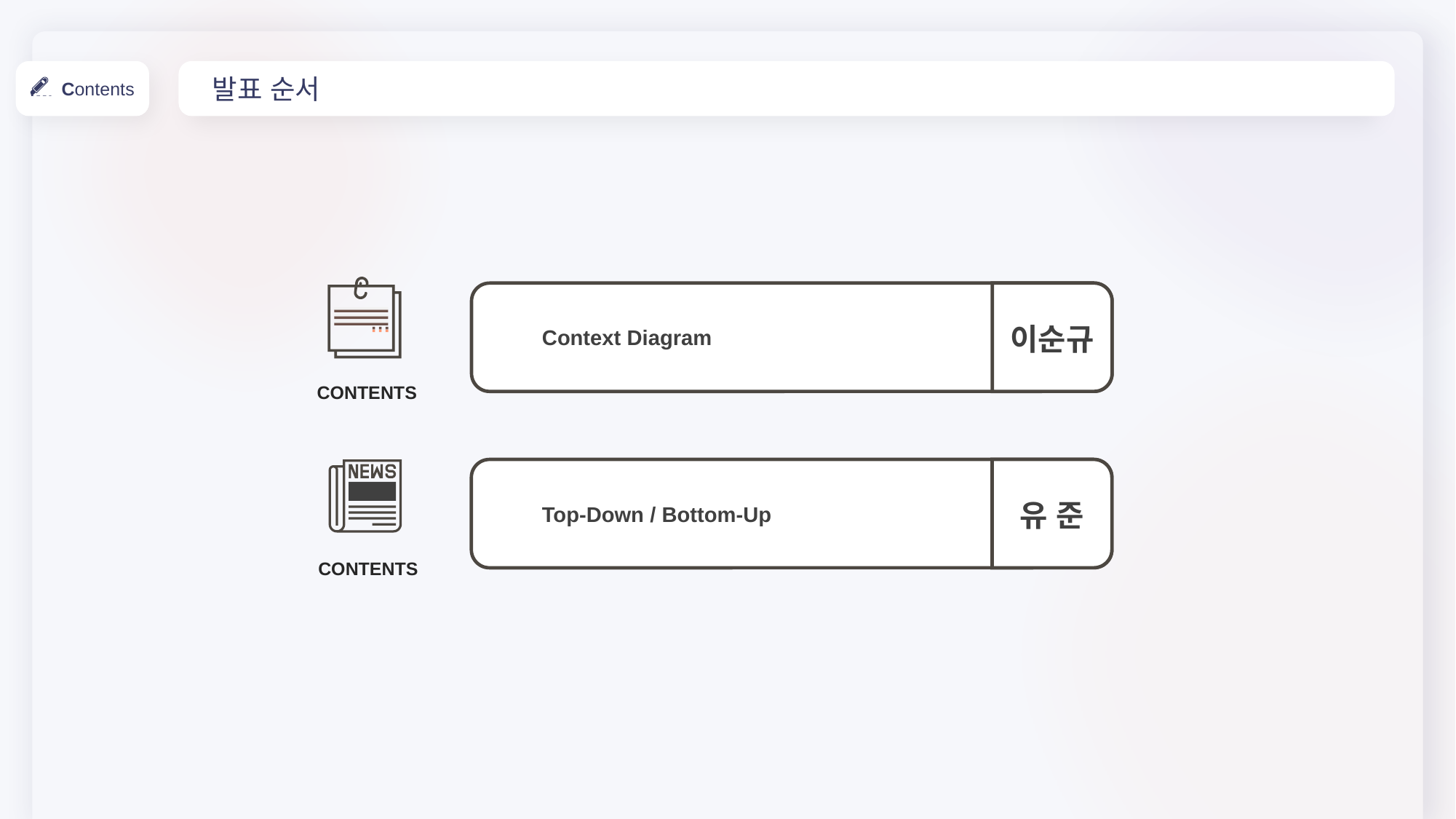

발표 순서
Contents

Context Diagram
이순규
CONTENTS

Top-Down / Bottom-Up
유 준
CONTENTS